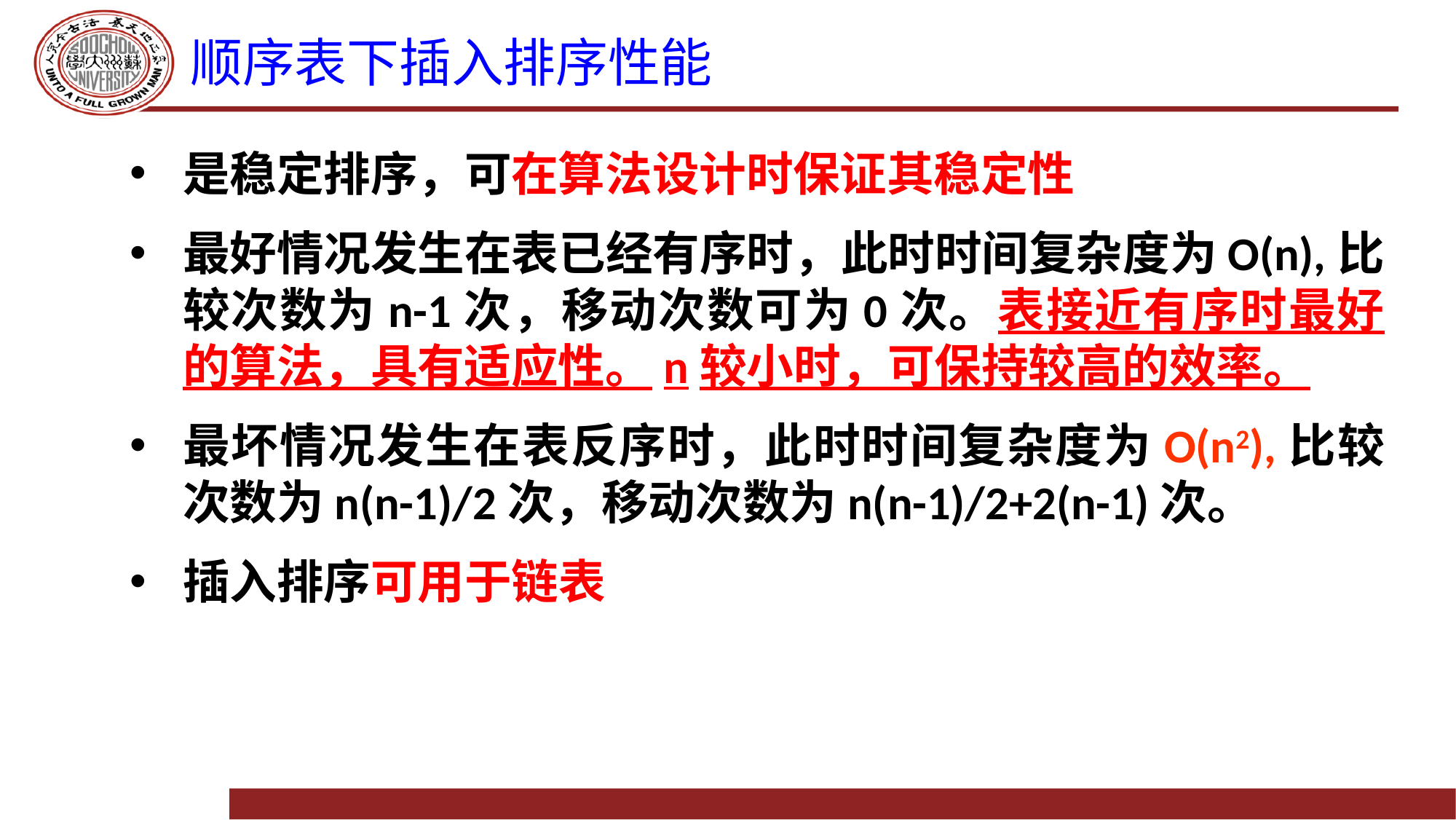

# 顺序表下插入排序性能
是稳定排序，可在算法设计时保证其稳定性
最好情况发生在表已经有序时，此时时间复杂度为O(n),比较次数为n-1次，移动次数可为0次。表接近有序时最好的算法，具有适应性。n较小时，可保持较高的效率。
最坏情况发生在表反序时，此时时间复杂度为O(n2),比较次数为n(n-1)/2次，移动次数为n(n-1)/2+2(n-1)次。
插入排序可用于链表